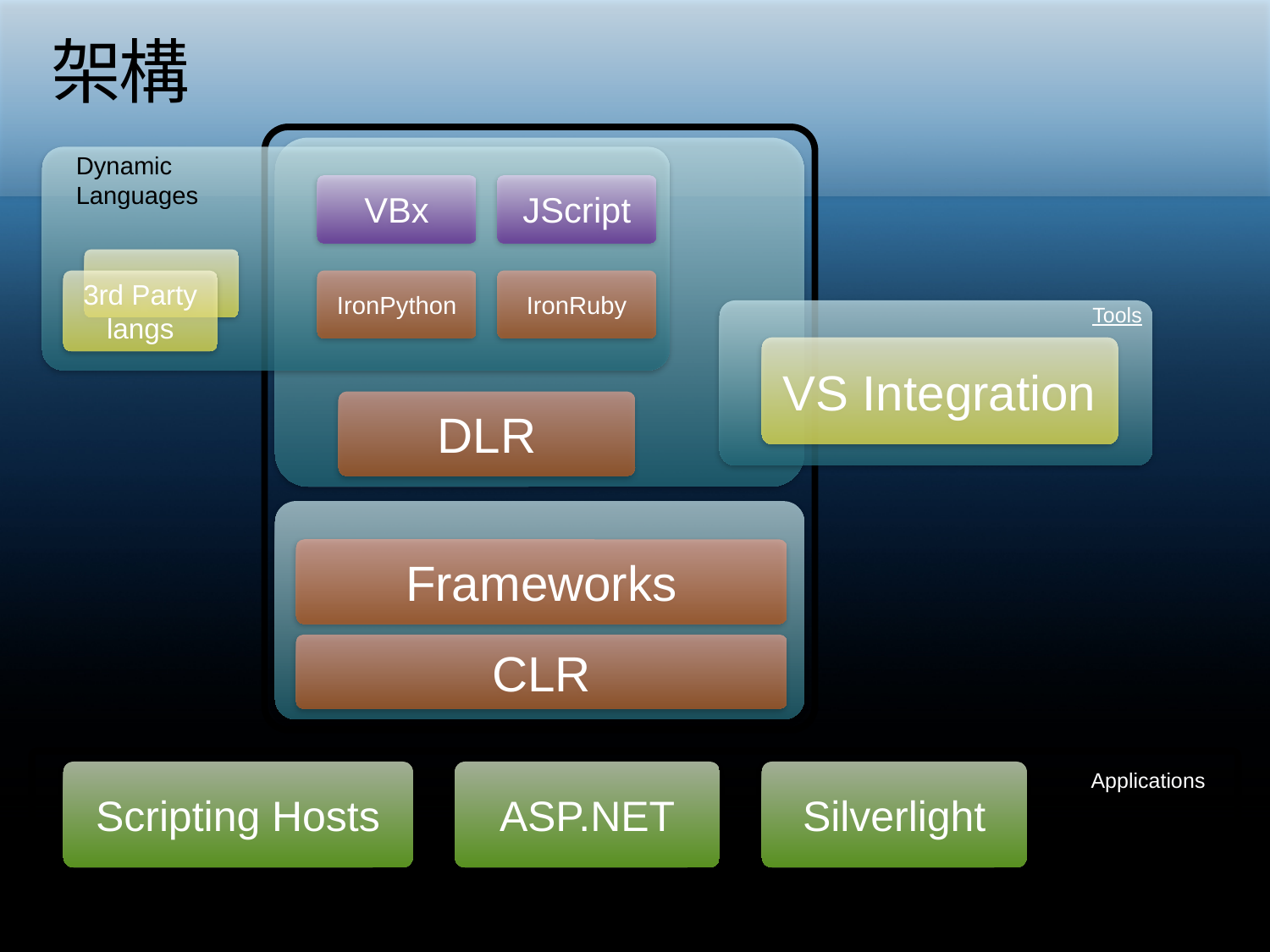

# 架構

Dynamic Languages

VBx
JScript

3rd Party langs
IronPython
IronRuby
Tools

VS Integration
DLR

Frameworks
CLR

Applications
Scripting Hosts
ASP.NET
Silverlight